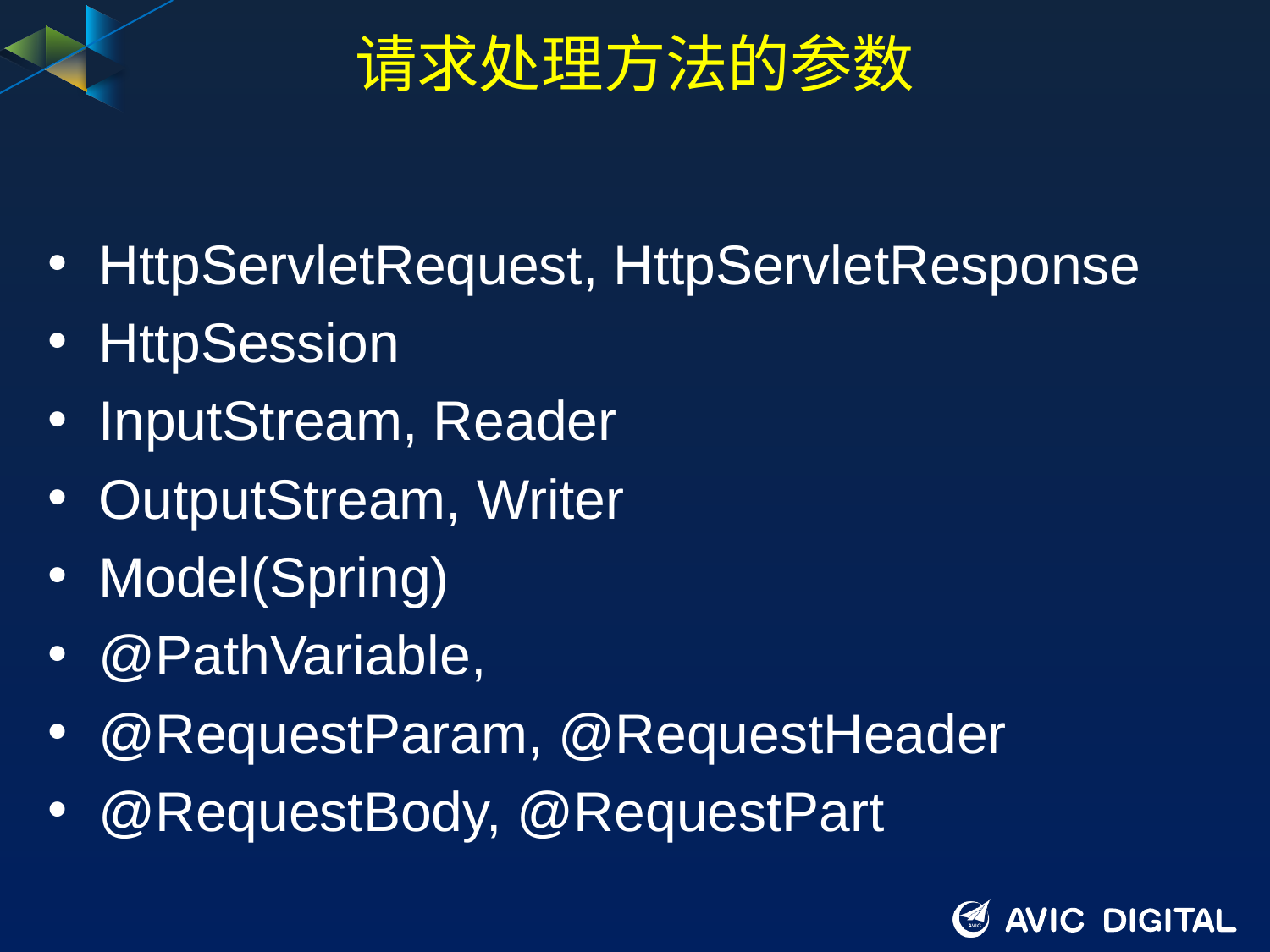

# 请求处理方法的参数
HttpServletRequest, HttpServletResponse
HttpSession
InputStream, Reader
OutputStream, Writer
Model(Spring)
@PathVariable,
@RequestParam, @RequestHeader
@RequestBody, @RequestPart